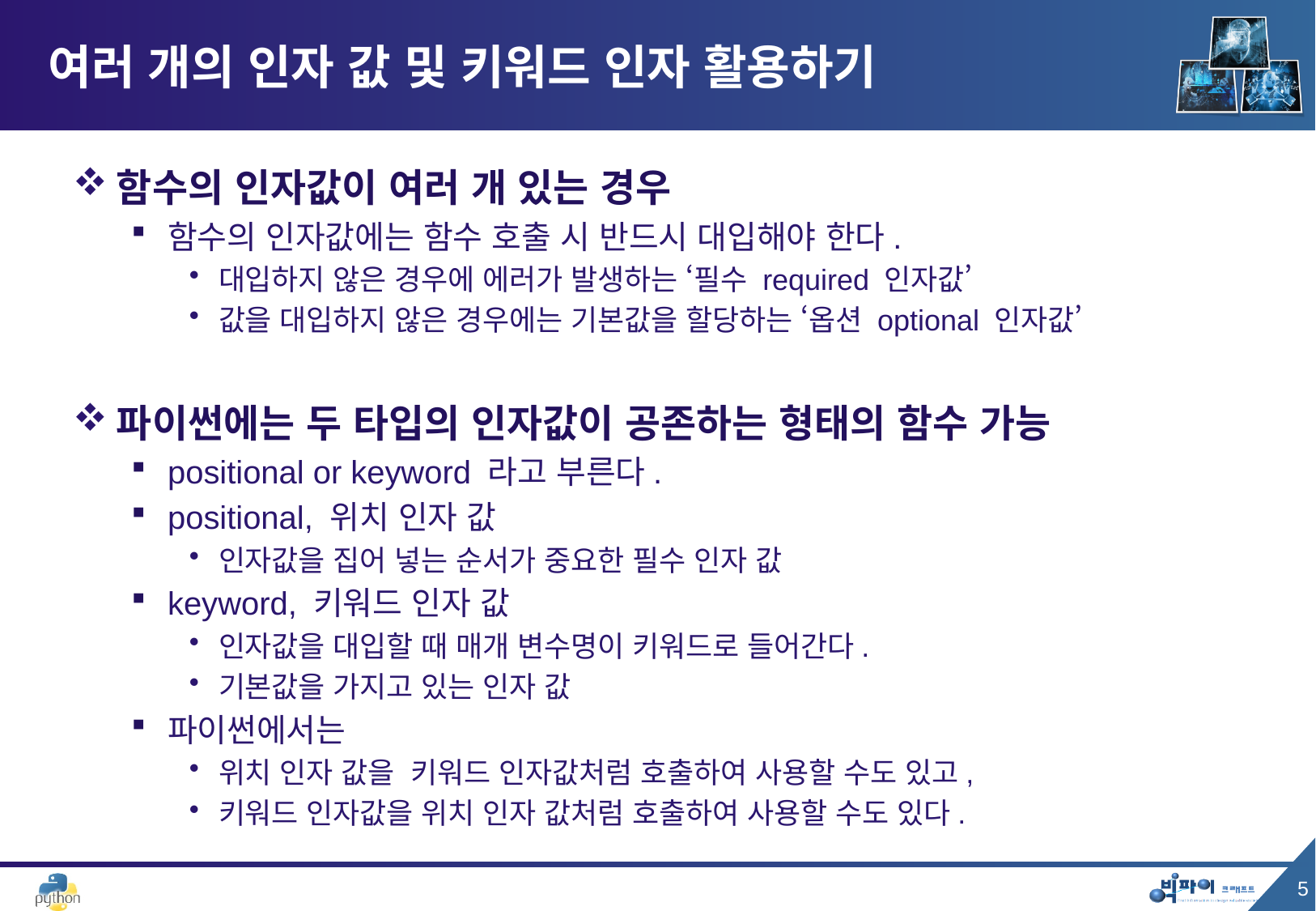

# 여러 개의 인자 값 및 키워드 인자 활용하기
함수의 인자값이 여러 개 있는 경우
함수의 인자값에는 함수 호출 시 반드시 대입해야 한다.
대입하지 않은 경우에 에러가 발생하는 ‘필수 required 인자값’
값을 대입하지 않은 경우에는 기본값을 할당하는 ‘옵션 optional 인자값’

파이썬에는 두 타입의 인자값이 공존하는 형태의 함수 가능
positional or keyword 라고 부른다.
positional, 위치 인자 값
인자값을 집어 넣는 순서가 중요한 필수 인자 값
keyword, 키워드 인자 값
인자값을 대입할 때 매개 변수명이 키워드로 들어간다.
기본값을 가지고 있는 인자 값
파이썬에서는
위치 인자 값을  키워드 인자값처럼 호출하여 사용할 수도 있고,
키워드 인자값을 위치 인자 값처럼 호출하여 사용할 수도 있다.